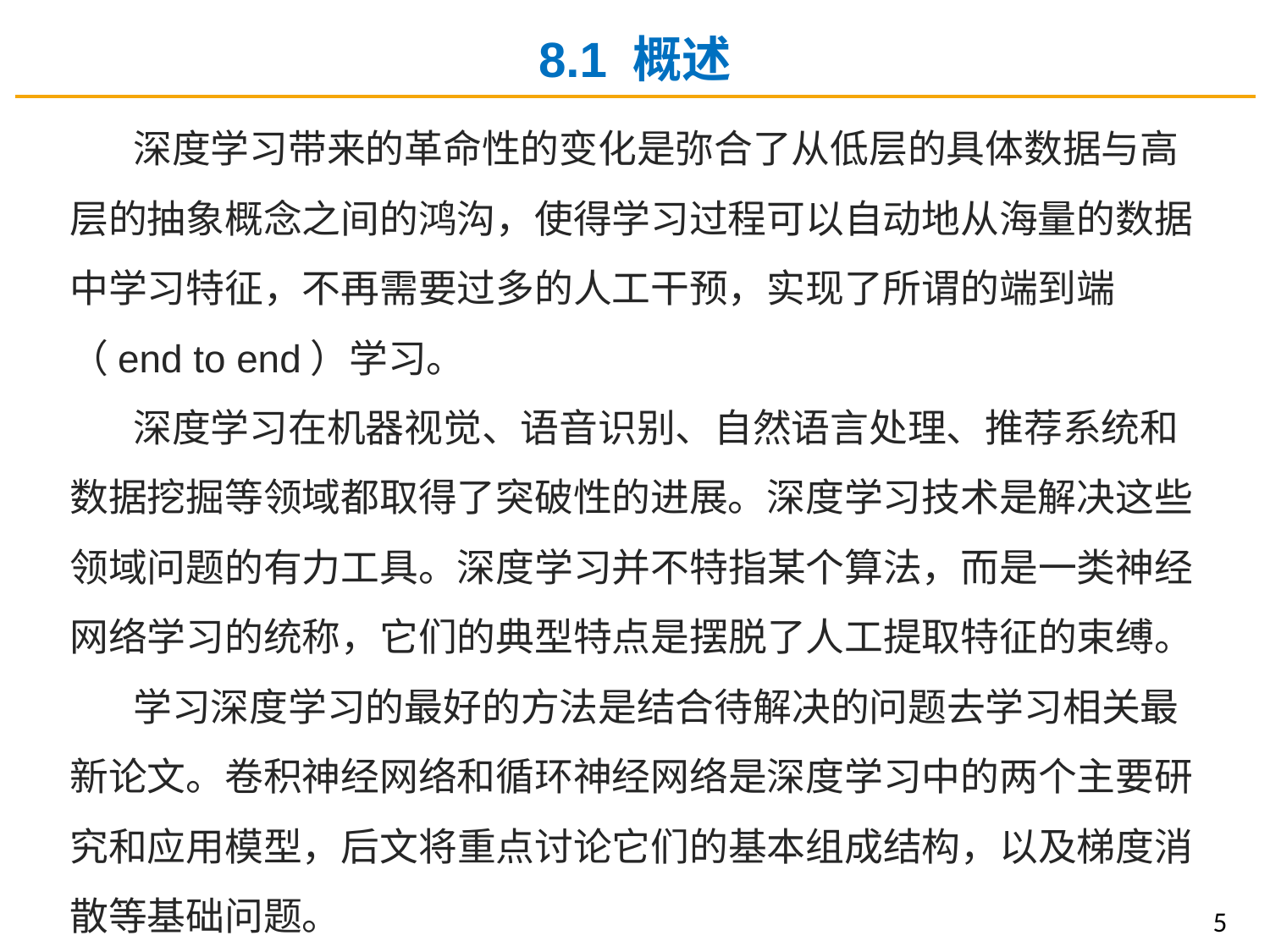

8.1 概述
深度学习带来的革命性的变化是弥合了从低层的具体数据与高层的抽象概念之间的鸿沟，使得学习过程可以自动地从海量的数据中学习特征，不再需要过多的人工干预，实现了所谓的端到端（end to end）学习。
深度学习在机器视觉、语音识别、自然语言处理、推荐系统和数据挖掘等领域都取得了突破性的进展。深度学习技术是解决这些领域问题的有力工具。深度学习并不特指某个算法，而是一类神经网络学习的统称，它们的典型特点是摆脱了人工提取特征的束缚。
学习深度学习的最好的方法是结合待解决的问题去学习相关最新论文。卷积神经网络和循环神经网络是深度学习中的两个主要研究和应用模型，后文将重点讨论它们的基本组成结构，以及梯度消散等基础问题。
5